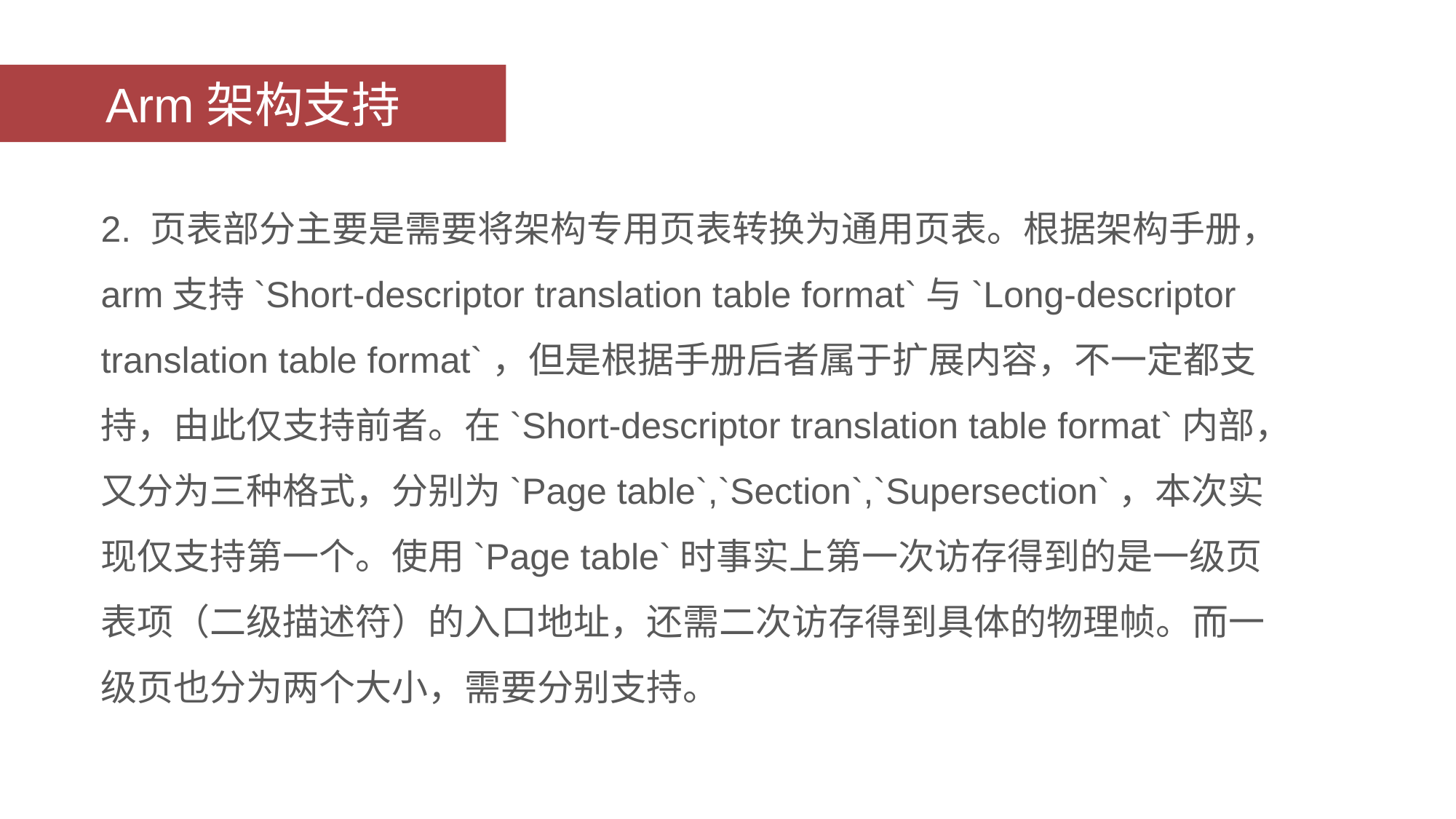

Arm架构支持
2. 页表部分主要是需要将架构专用页表转换为通用页表。根据架构手册，arm支持`Short-descriptor translation table format`与`Long-descriptor translation table format`，但是根据手册后者属于扩展内容，不一定都支持，由此仅支持前者。在`Short-descriptor translation table format`内部，又分为三种格式，分别为`Page table`,`Section`,`Supersection`，本次实现仅支持第一个。使用`Page table`时事实上第一次访存得到的是一级页表项（二级描述符）的入口地址，还需二次访存得到具体的物理帧。而一级页也分为两个大小，需要分别支持。